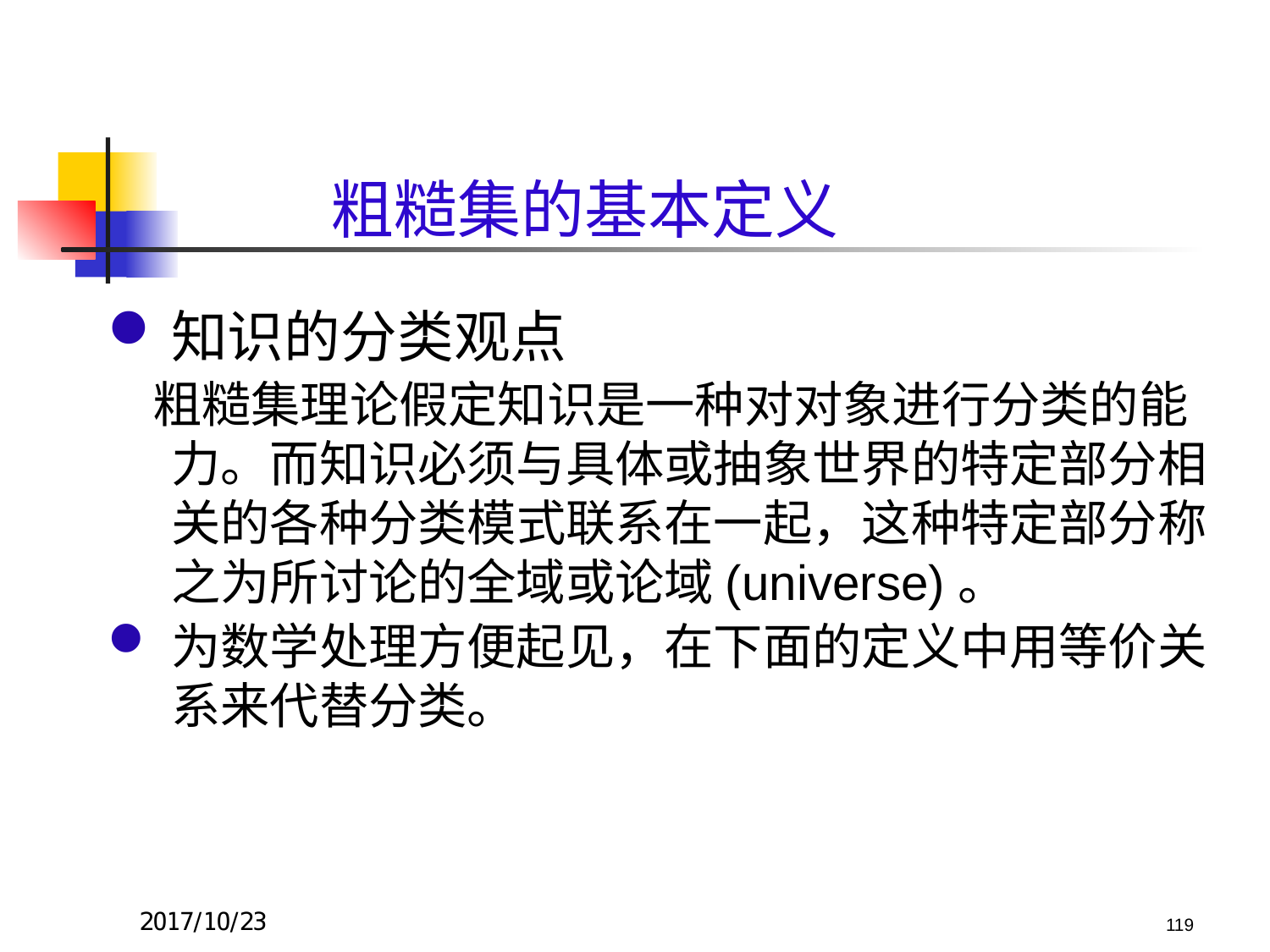

# 粗糙集的基本定义
知识的分类观点
   粗糙集理论假定知识是一种对对象进行分类的能力。而知识必须与具体或抽象世界的特定部分相关的各种分类模式联系在一起，这种特定部分称之为所讨论的全域或论域(universe)。
为数学处理方便起见，在下面的定义中用等价关系来代替分类。
2017/10/23
119